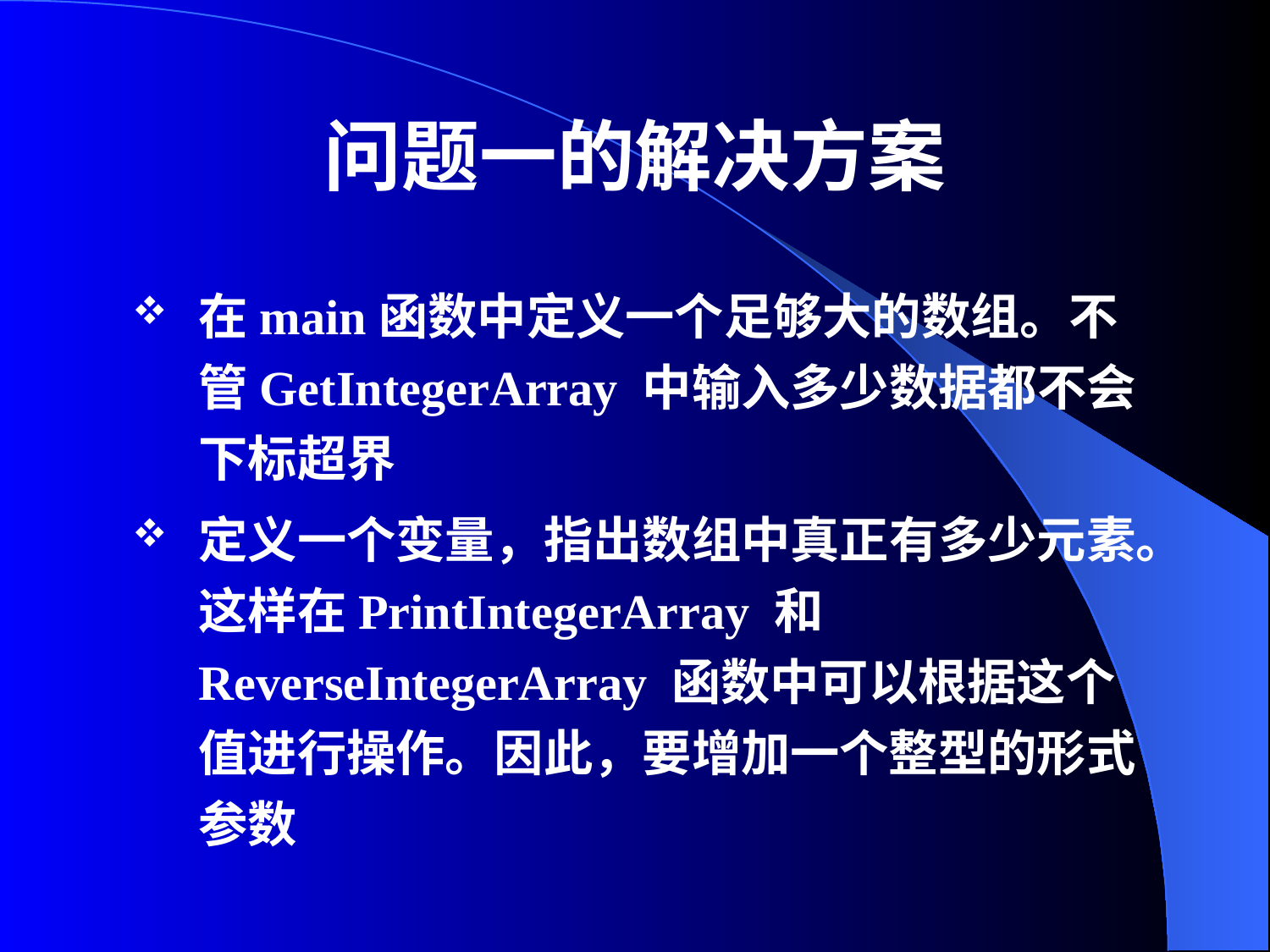

# 问题一的解决方案
在main函数中定义一个足够大的数组。不管GetIntegerArray 中输入多少数据都不会下标超界
定义一个变量，指出数组中真正有多少元素。这样在PrintIntegerArray 和ReverseIntegerArray 函数中可以根据这个值进行操作。因此，要增加一个整型的形式参数